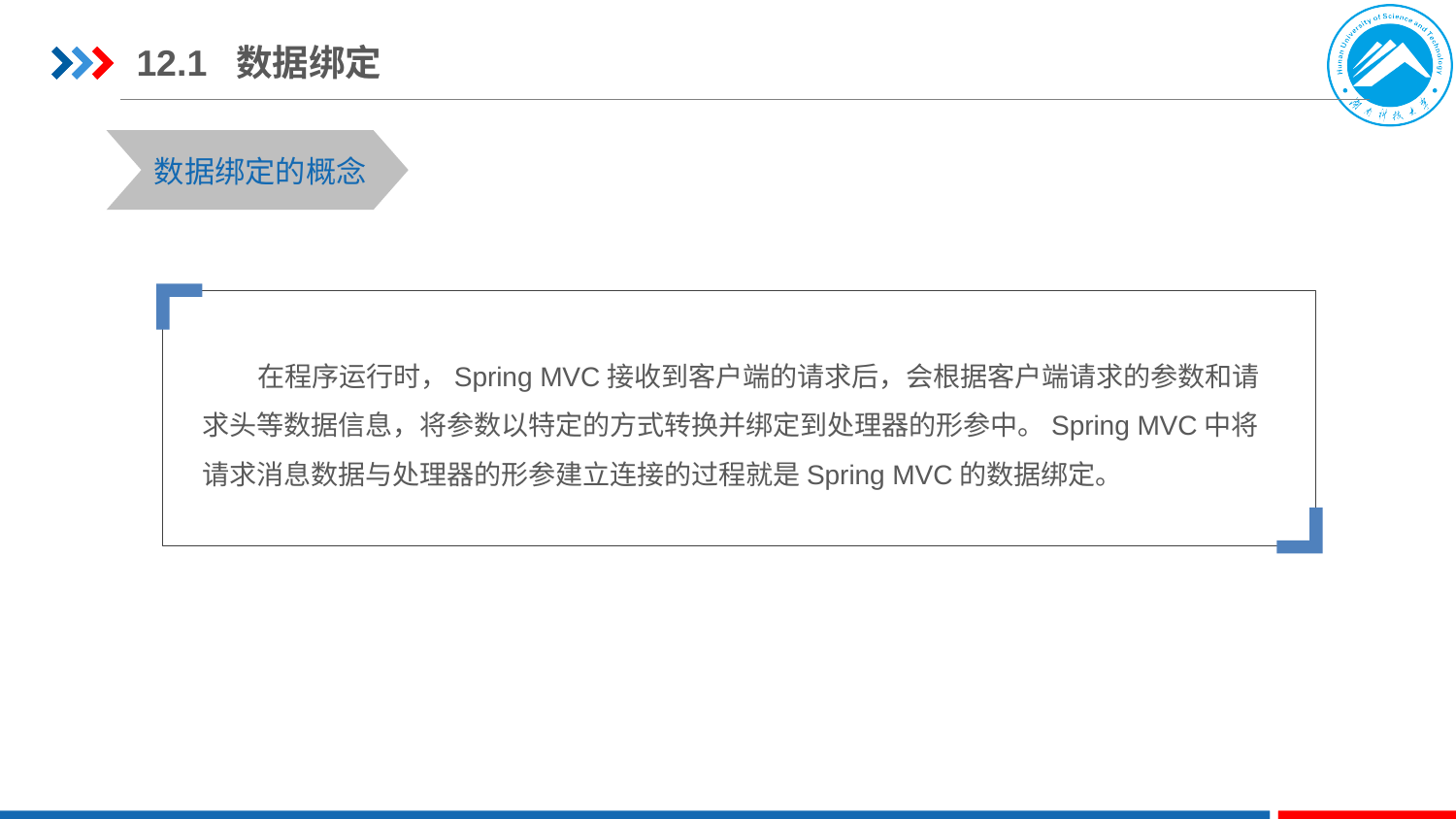

12.1  数据绑定

数据绑定的概念

        在程序运行时，Spring MVC接收到客户端的请求后，会根据客户端请求的参数和请求头等数据信息，将参数以特定的方式转换并绑定到处理器的形参中。Spring MVC中将请求消息数据与处理器的形参建立连接的过程就是Spring MVC的数据绑定。